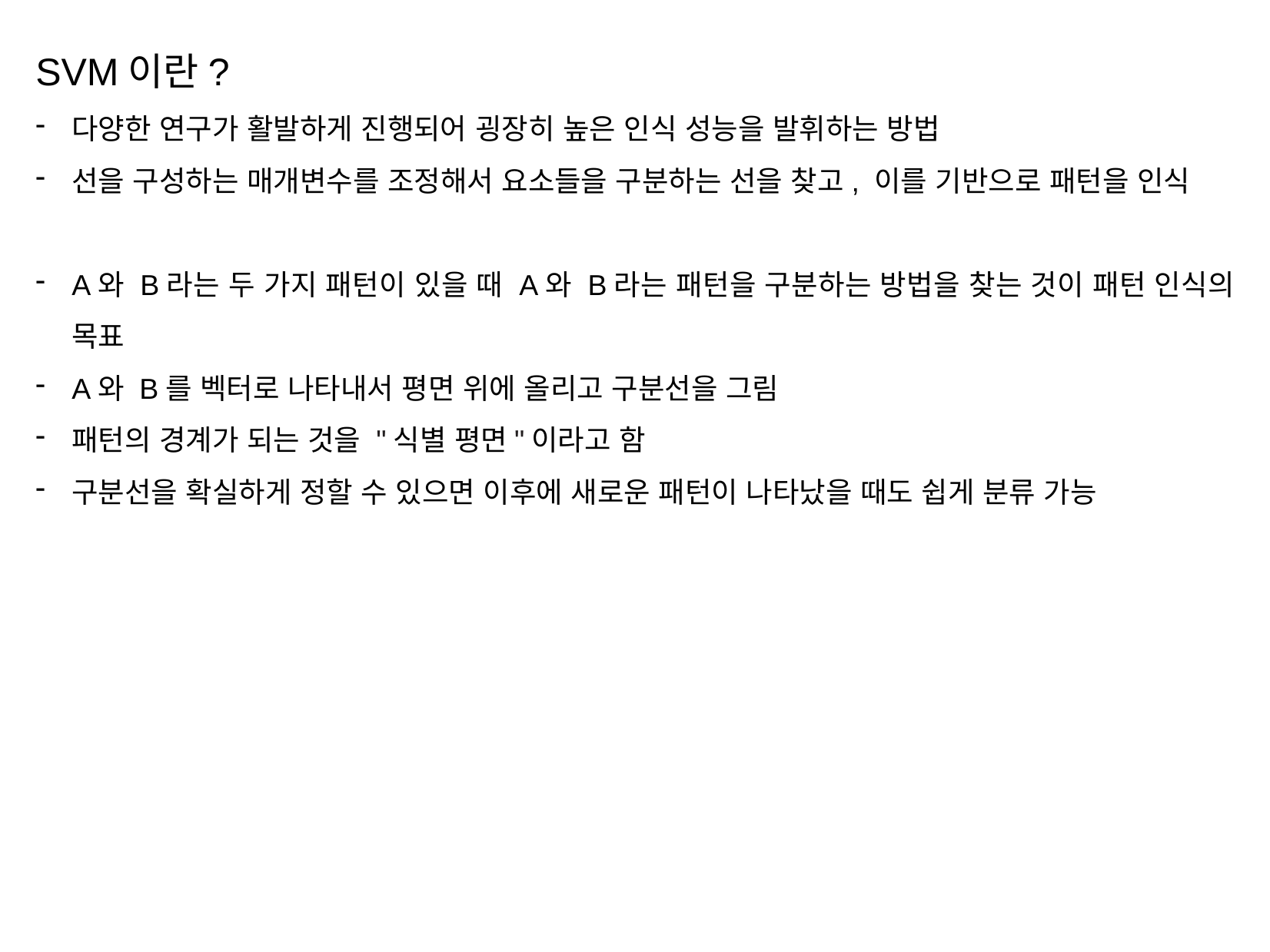

SVM이란?
다양한 연구가 활발하게 진행되어 굉장히 높은 인식 성능을 발휘하는 방법
선을 구성하는 매개변수를 조정해서 요소들을 구분하는 선을 찾고, 이를 기반으로 패턴을 인식

A와 B라는 두 가지 패턴이 있을 때 A와 B라는 패턴을 구분하는 방법을 찾는 것이 패턴 인식의 목표
A와 B를 벡터로 나타내서 평면 위에 올리고 구분선을 그림
패턴의 경계가 되는 것을 "식별 평면"이라고 함
구분선을 확실하게 정할 수 있으면 이후에 새로운 패턴이 나타났을 때도 쉽게 분류 가능